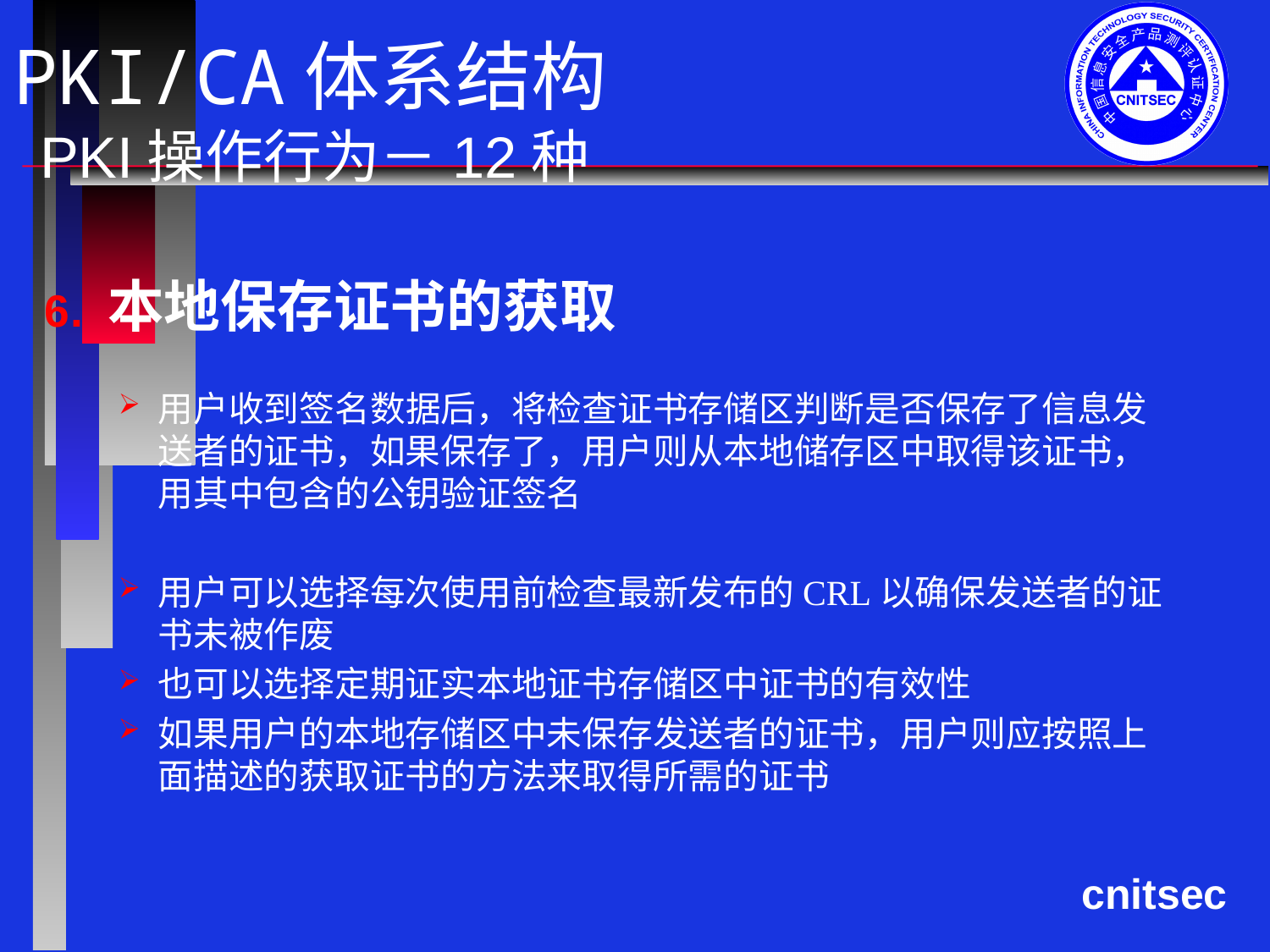

# PKI/CA体系结构 PKI操作行为－12种
本地保存证书的获取

用户收到签名数据后，将检查证书存储区判断是否保存了信息发送者的证书，如果保存了，用户则从本地储存区中取得该证书，用其中包含的公钥验证签名

用户可以选择每次使用前检查最新发布的CRL以确保发送者的证书未被作废
也可以选择定期证实本地证书存储区中证书的有效性
如果用户的本地存储区中未保存发送者的证书，用户则应按照上面描述的获取证书的方法来取得所需的证书